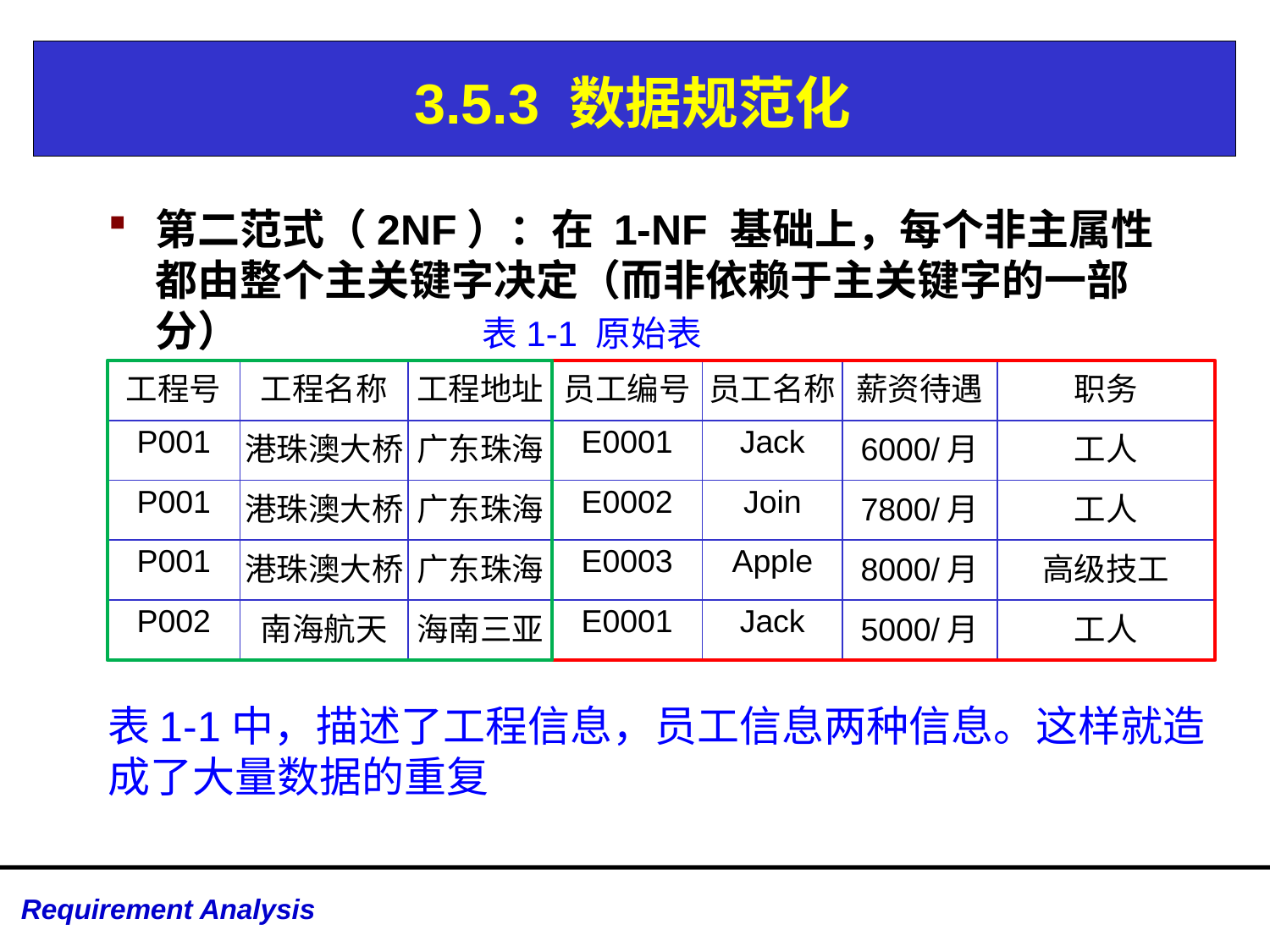

# 3.5.3 数据规范化
第二范式（2NF）：在 1-NF 基础上，每个非主属性都由整个主关键字决定（而非依赖于主关键字的一部分）
表1-1 原始表
| 工程号 | 工程名称 | 工程地址 | 员工编号 | 员工名称 | 薪资待遇 | 职务 |
| --- | --- | --- | --- | --- | --- | --- |
| P001 | 港珠澳大桥 | 广东珠海 | E0001 | Jack | 6000/月 | 工人 |
| P001 | 港珠澳大桥 | 广东珠海 | E0002 | Join | 7800/月 | 工人 |
| P001 | 港珠澳大桥 | 广东珠海 | E0003 | Apple | 8000/月 | 高级技工 |
| P002 | 南海航天 | 海南三亚 | E0001 | Jack | 5000/月 | 工人 |

表1-1中，描述了工程信息，员工信息两种信息。这样就造成了大量数据的重复